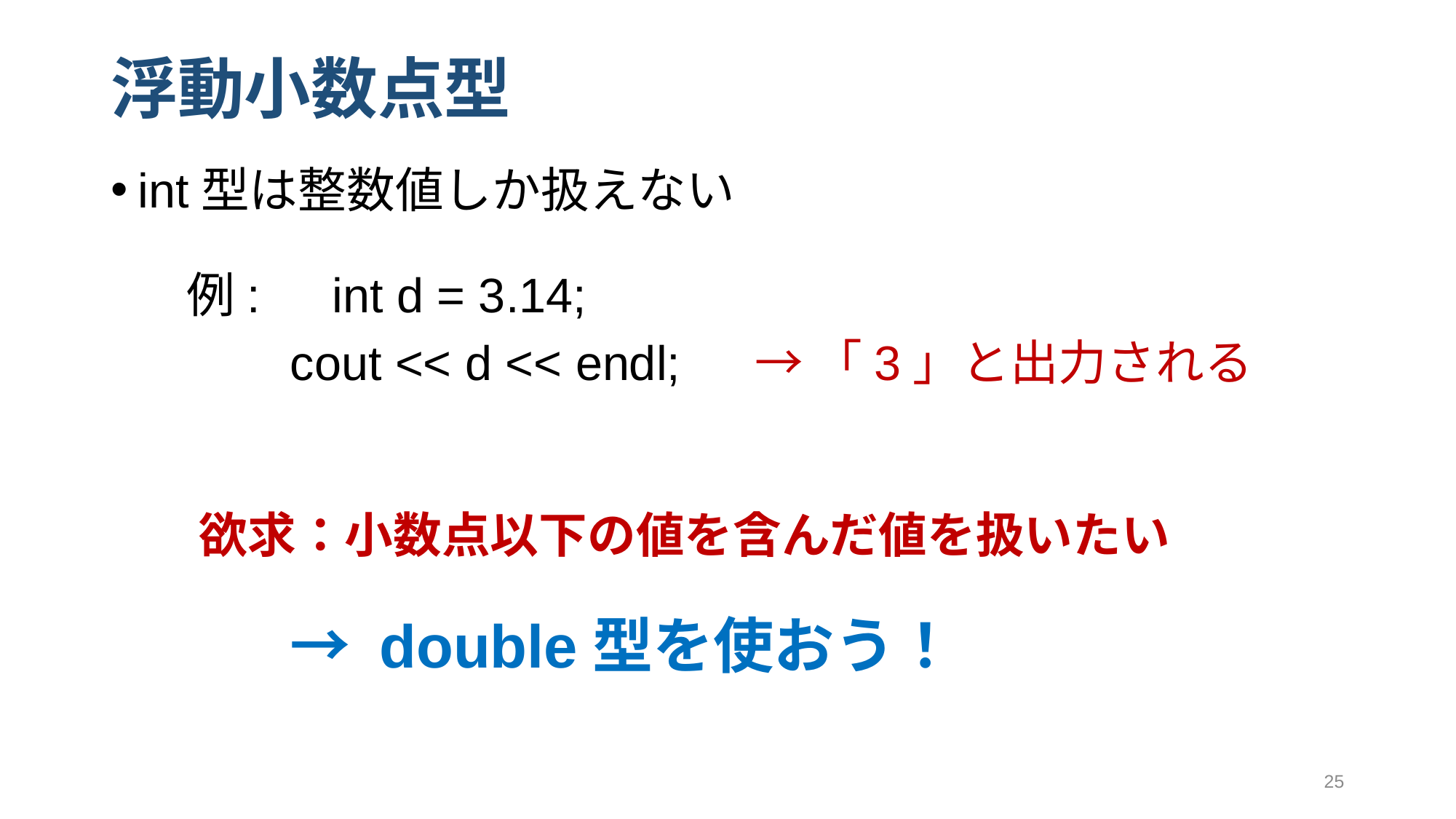

# 浮動小数点型
int型は整数値しか扱えない
　例:　int d = 3.14;
　　　  cout << d << endl; 　→ 「3」と出力される
       欲求：小数点以下の値を含んだ値を扱いたい
             → double型を使おう！
25